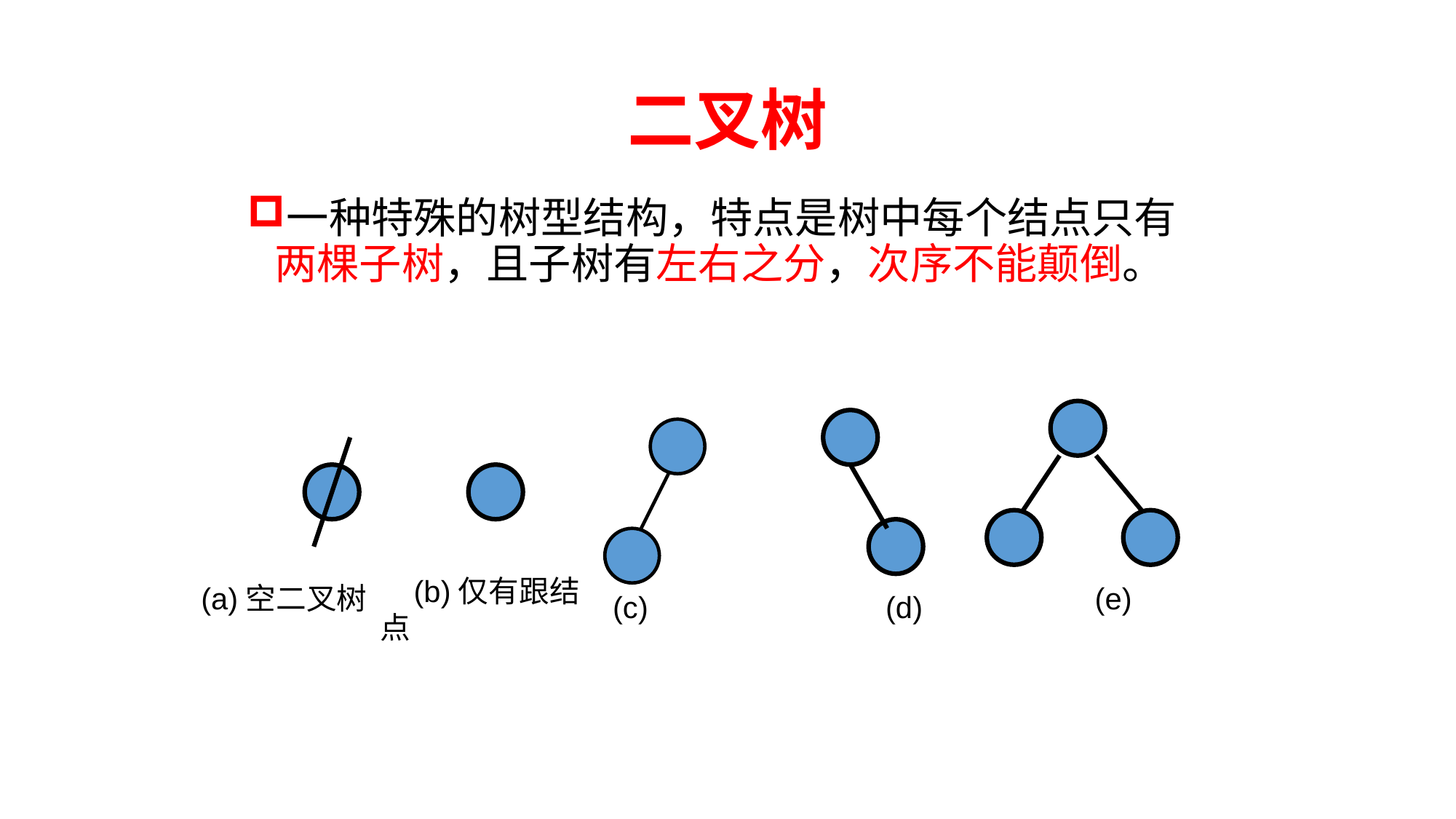

# 二叉树
一种特殊的树型结构，特点是树中每个结点只有两棵子树，且子树有左右之分，次序不能颠倒。

    (b)仅有跟结点
 (a)空二叉树
    (e)
    (c)
    (d)